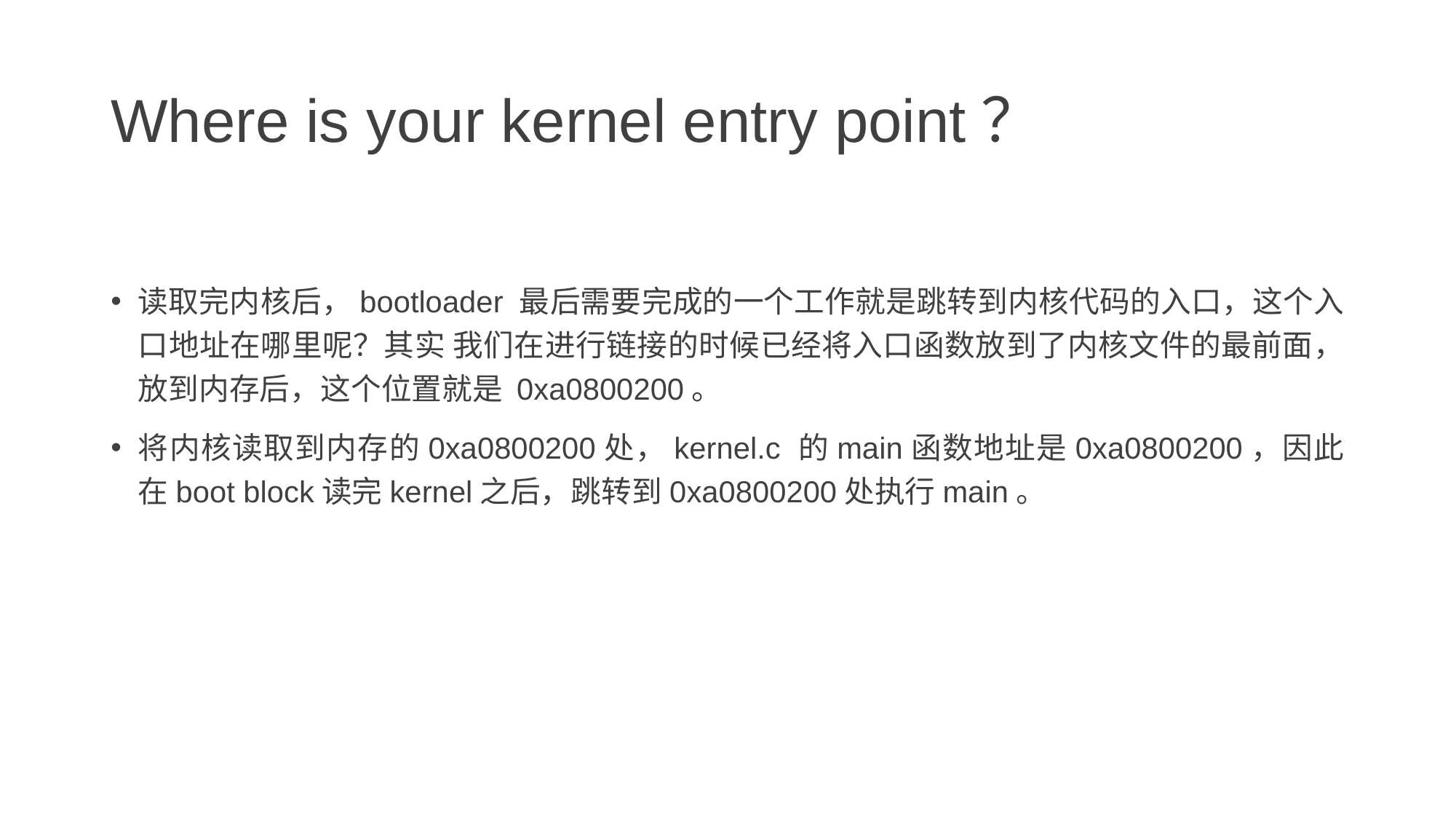

# Where is your kernel entry point？

读取完内核后，bootloader 最后需要完成的一个工作就是跳转到内核代码的入口，这个入口地址在哪里呢？其实 我们在进行链接的时候已经将入口函数放到了内核文件的最前面，放到内存后，这个位置就是 0xa0800200。
将内核读取到内存的0xa0800200处，kernel.c 的main函数地址是0xa0800200，因此在boot block读完kernel之后，跳转到0xa0800200处执行main。